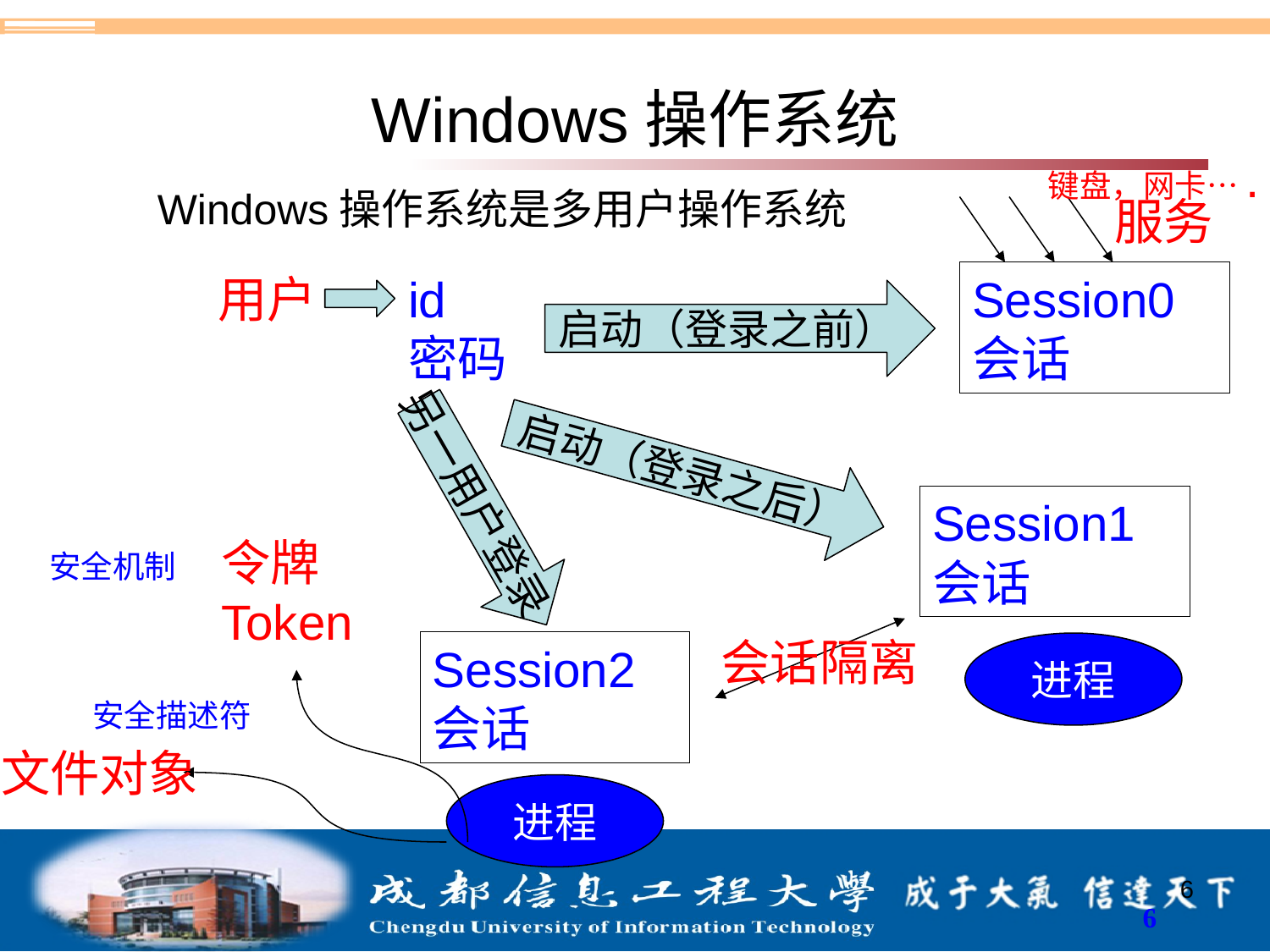

# Windows操作系统
键盘，网卡….
Windows操作系统是多用户操作系统
服务
用户
id
密码
Session0
会话

启动（登录之前）
启动（登录之后）
另一用户登录
Session1
会话
令牌 Token
安全机制
会话隔离
Session2
会话
进程
安全描述符
文件对象
进程